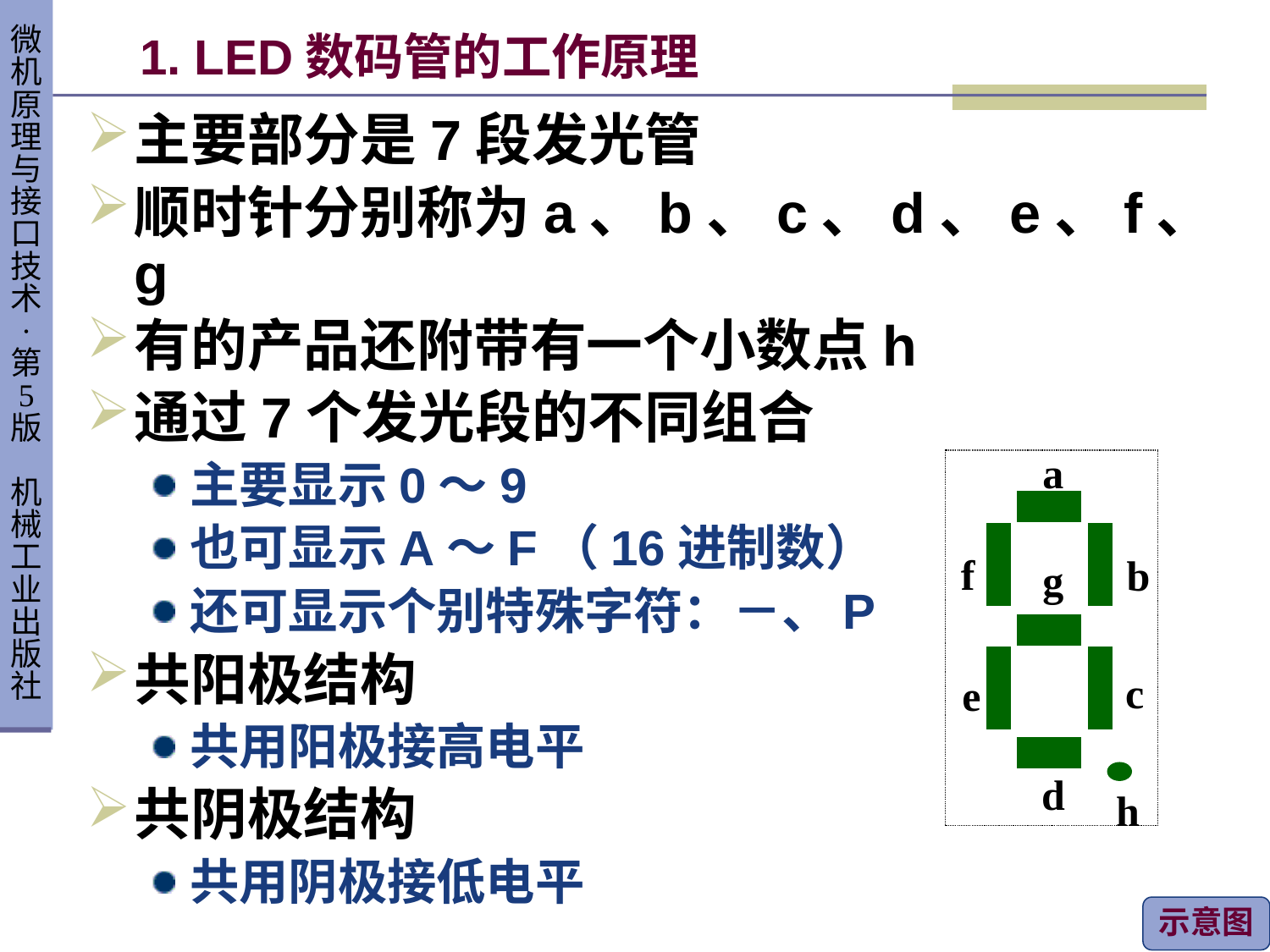

# 1. LED数码管的工作原理
主要部分是7段发光管
顺时针分别称为a、b、c、d、e、f、g
有的产品还附带有一个小数点h
通过7个发光段的不同组合
主要显示0～9
也可显示A～F（16进制数）
还可显示个别特殊字符：－、P
共阳极结构
共用阳极接高电平
共阴极结构
共用阴极接低电平
a

f
b
g
c
e

d
h
示意图